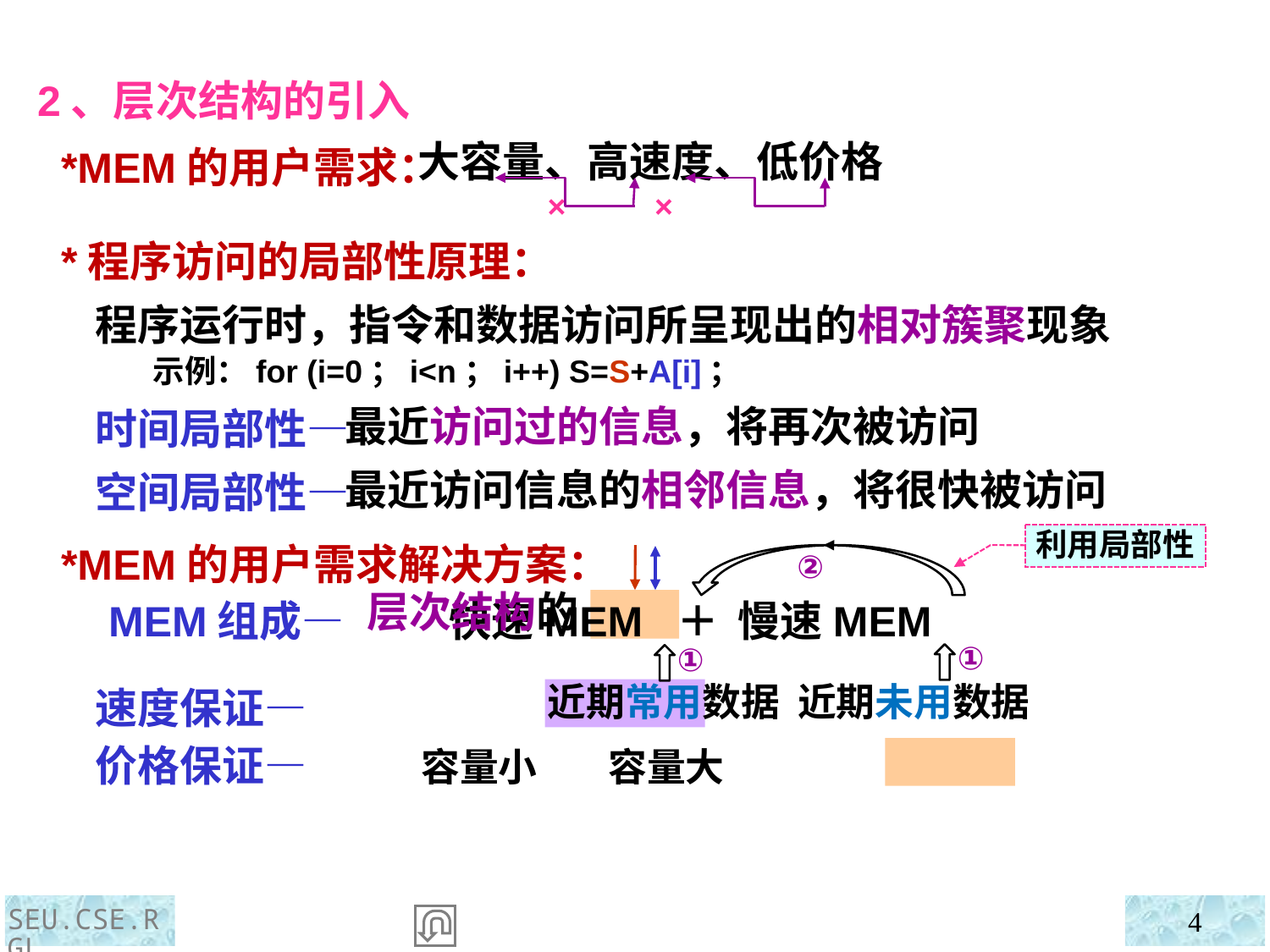

2、层次结构的引入
  *MEM的用户需求：

  *MEM的用户需求解决方案：
大容量、高速度、低价格
×          ×
  *程序访问的局部性原理：
     程序运行时，指令和数据访问所呈现出的相对簇聚现象
               示例：for (i=0；i<n；i++) S=S+A[i]；
     时间局部性—
     空间局部性—
      最近访问过的信息，将再次被访问
      最近访问信息的相邻信息，将很快被访问
利用局部性

①
①

近期常用数据  近期未用数据

②
      MEM组成—           快速MEM  ＋  慢速MEM
     速度保证—
     价格保证—            容量小        容量大
层次结构的

SEU.CSE.RGL
4